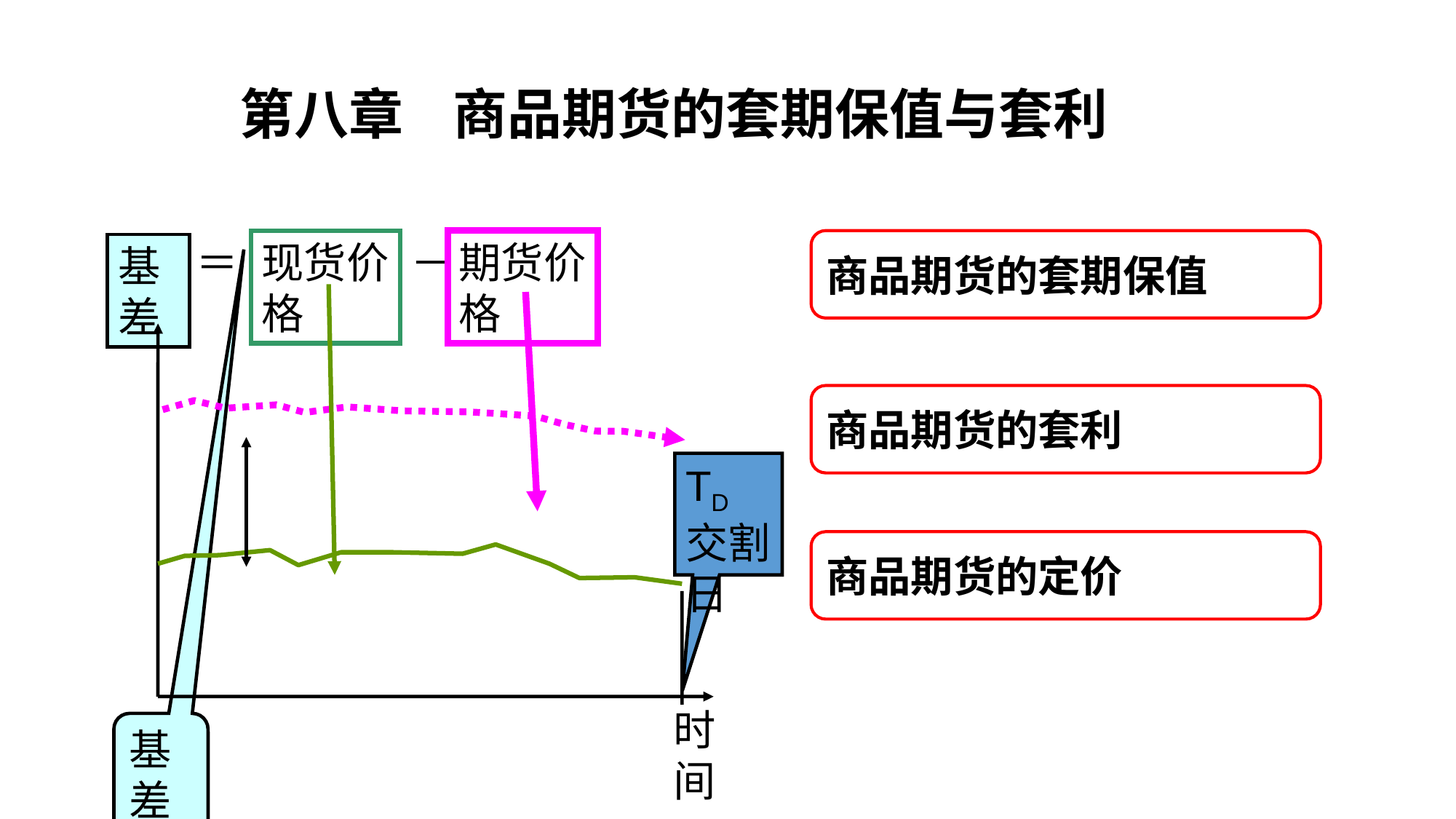

第八章    商品期货的套期保值与套利
＝
现货价格
－
期货价格
基差

TD
交割日

时间
基差

商品期货的套期保值
商品期货的套利
商品期货的定价